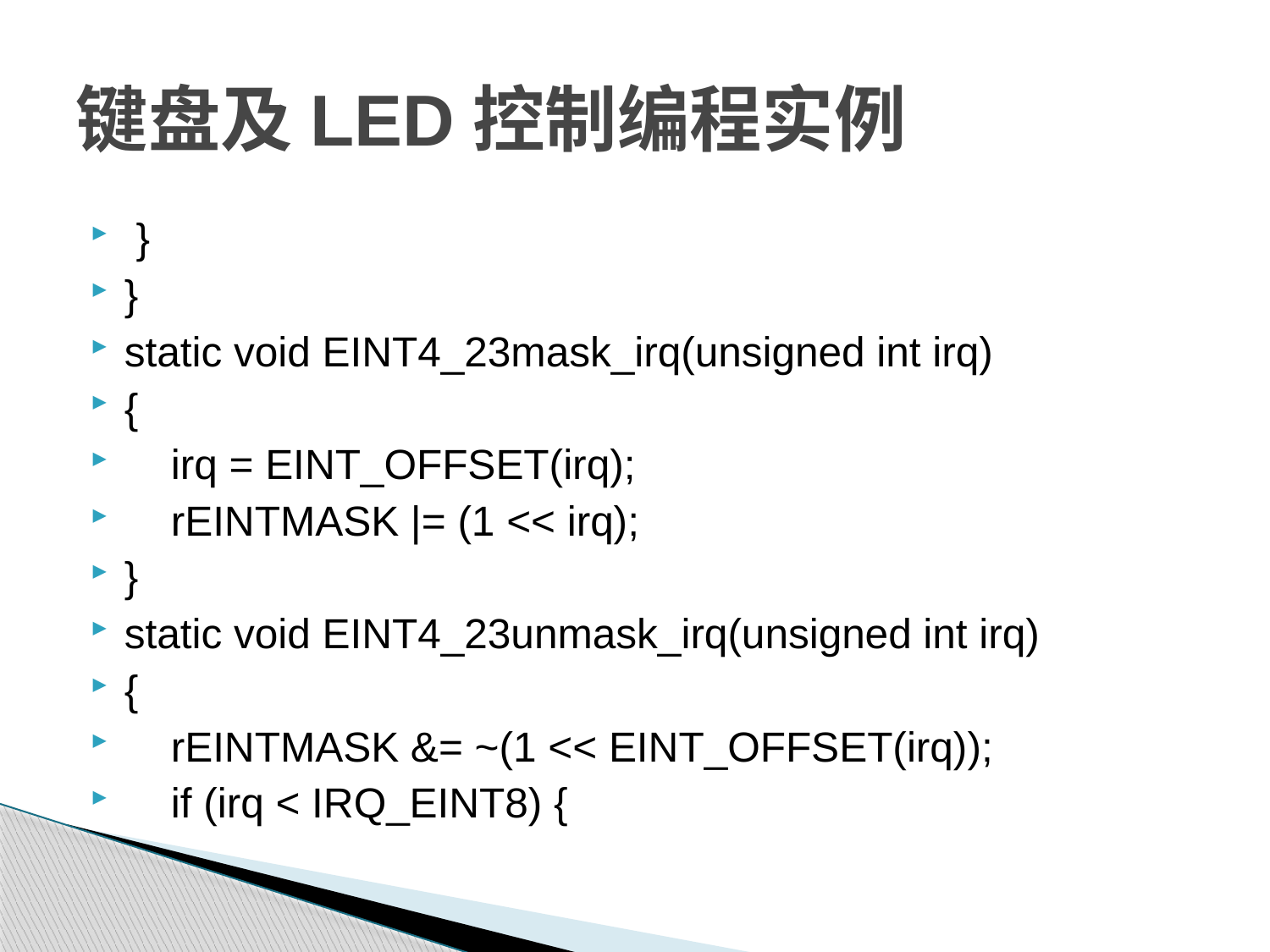

# 键盘及LED控制编程实例
 }
}
static void EINT4_23mask_irq(unsigned int irq)
{
    irq = EINT_OFFSET(irq);
    rEINTMASK |= (1 << irq);
}
static void EINT4_23unmask_irq(unsigned int irq)
{
    rEINTMASK &= ~(1 << EINT_OFFSET(irq));
    if (irq < IRQ_EINT8) {